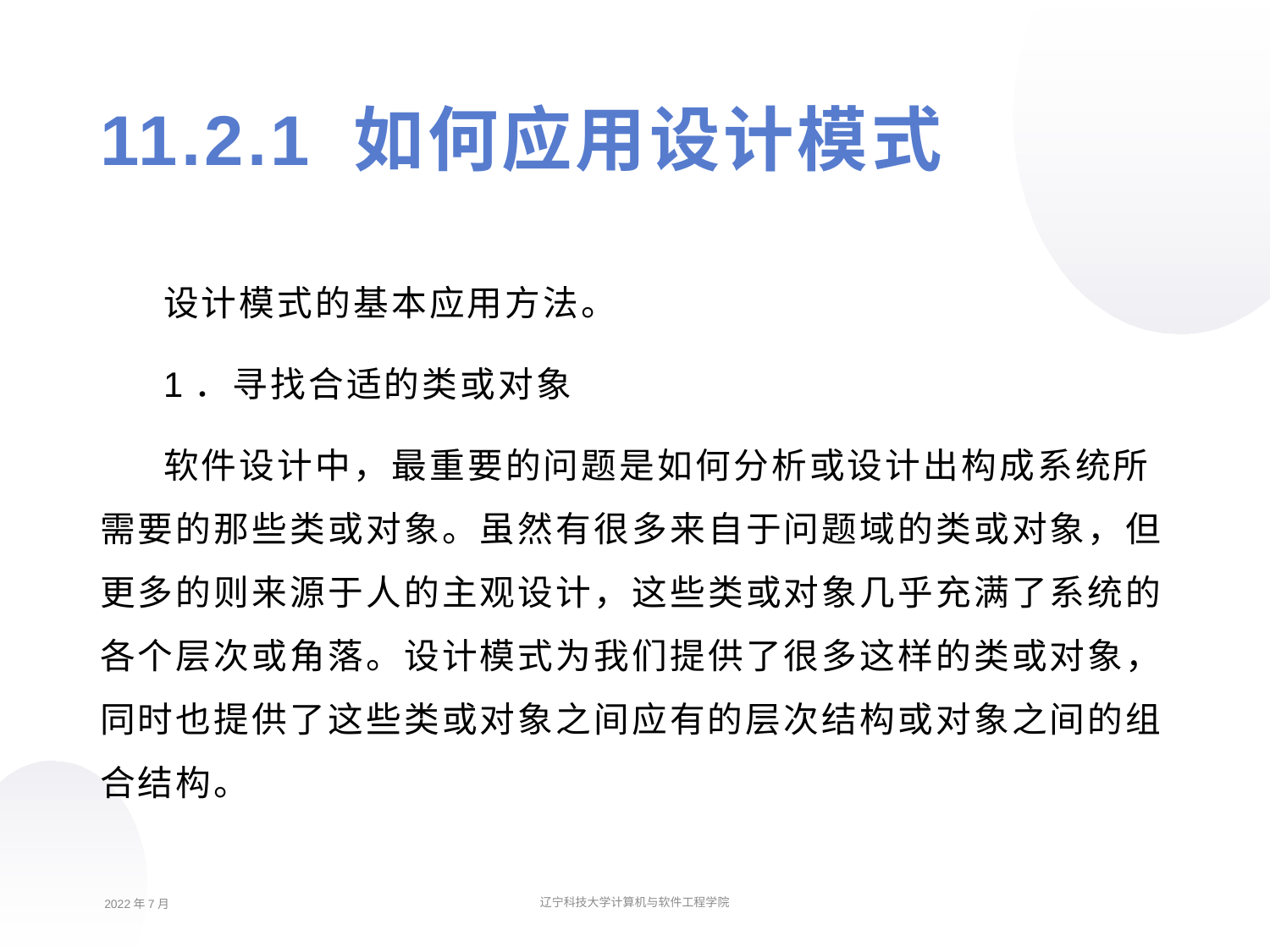

11.2.1 如何应用设计模式
设计模式的基本应用方法。
1．寻找合适的类或对象
软件设计中，最重要的问题是如何分析或设计出构成系统所需要的那些类或对象。虽然有很多来自于问题域的类或对象，但更多的则来源于人的主观设计，这些类或对象几乎充满了系统的各个层次或角落。设计模式为我们提供了很多这样的类或对象，同时也提供了这些类或对象之间应有的层次结构或对象之间的组合结构。

2022年7月
辽宁科技大学计算机与软件工程学院
18